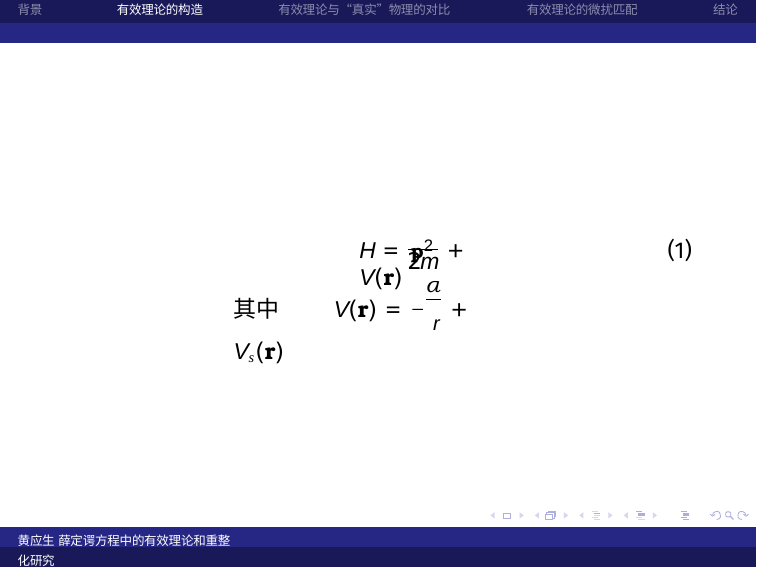

背景
有效理论的构造
有效理论与“真实”物理的对比
有效理论的微扰匹配
结论

p2
H =	+ V(r)
(1)

2m
α
其中	V(r) = − r  + Vs(r)

黄应生 薛定谔方程中的有效理论和重整化研究